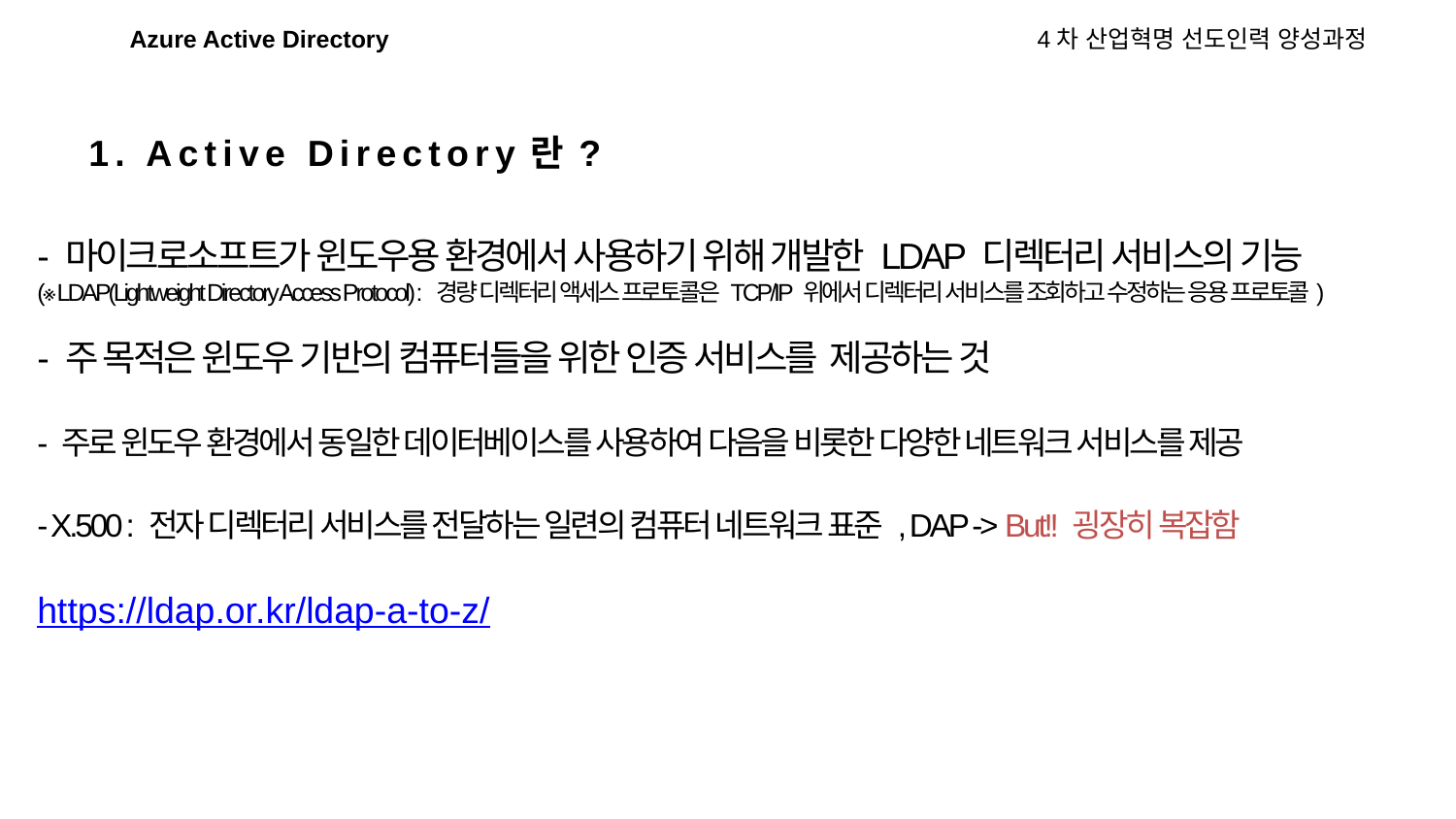

Azure Active Directory
4차 산업혁명 선도인력 양성과정
1. Active Directory란?
- 마이크로소프트가 윈도우용 환경에서 사용하기 위해 개발한 LDAP 디렉터리 서비스의 기능
(※ LDAP(Lightweight Directory Access Protocol) :  경량 디렉터리 액세스 프로토콜은 TCP/IP 위에서 디렉터리 서비스를 조회하고 수정하는 응용 프로토콜)

- 주 목적은 윈도우 기반의 컴퓨터들을 위한 인증 서비스를  제공하는 것

- 주로 윈도우 환경에서 동일한 데이터베이스를 사용하여 다음을 비롯한 다양한 네트워크 서비스를 제공

- X.500 : 전자 디렉터리 서비스를 전달하는 일련의 컴퓨터 네트워크 표준 , DAP -> But!! 굉장히 복잡함

https://ldap.or.kr/ldap-a-to-z/